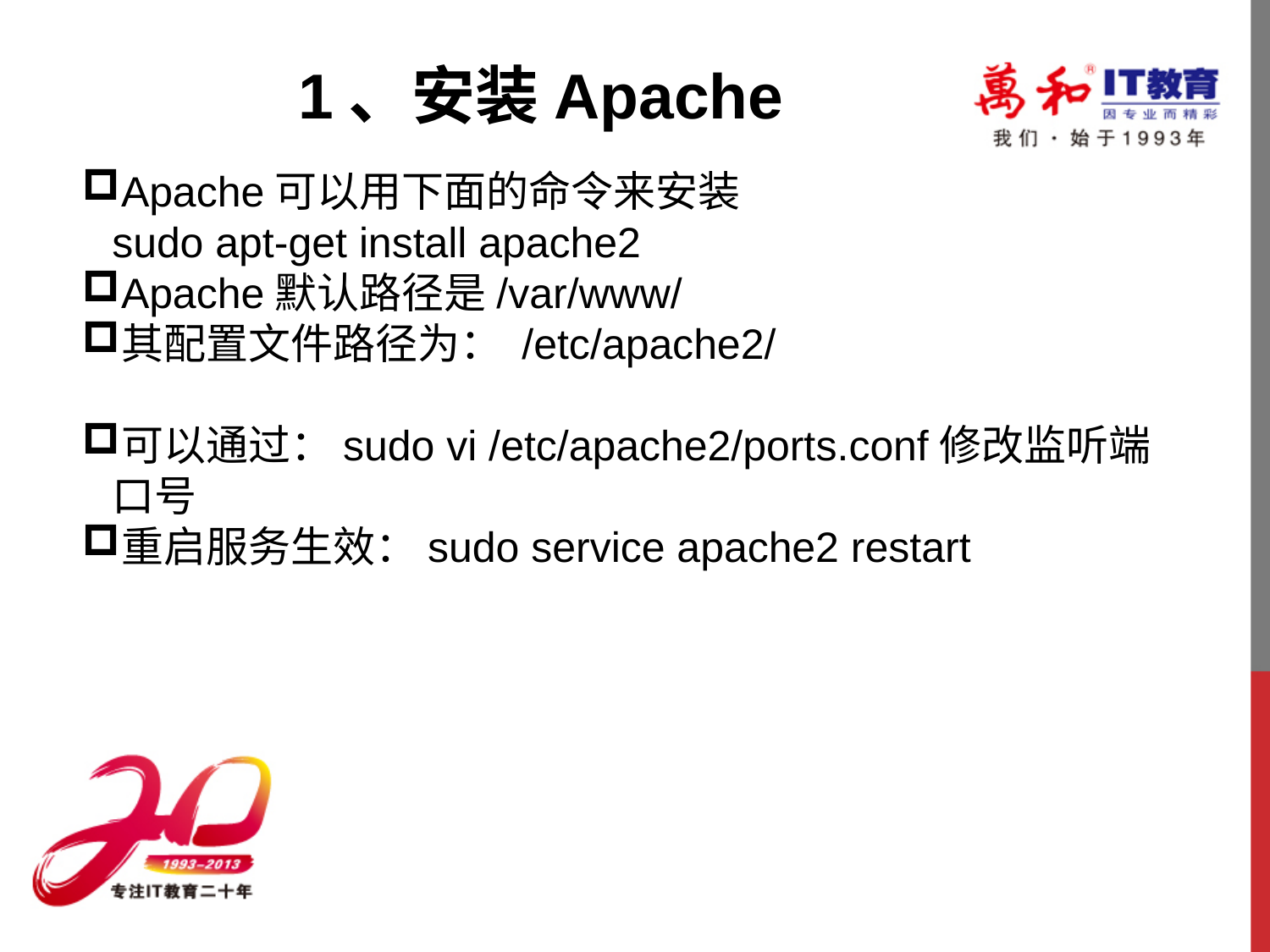

1、安装Apache
Apache可以用下面的命令来安装
sudo apt-get install apache2
Apache默认路径是/var/www/
其配置文件路径为： /etc/apache2/
可以通过：sudo vi /etc/apache2/ports.conf修改监听端口号
重启服务生效：sudo service apache2 restart